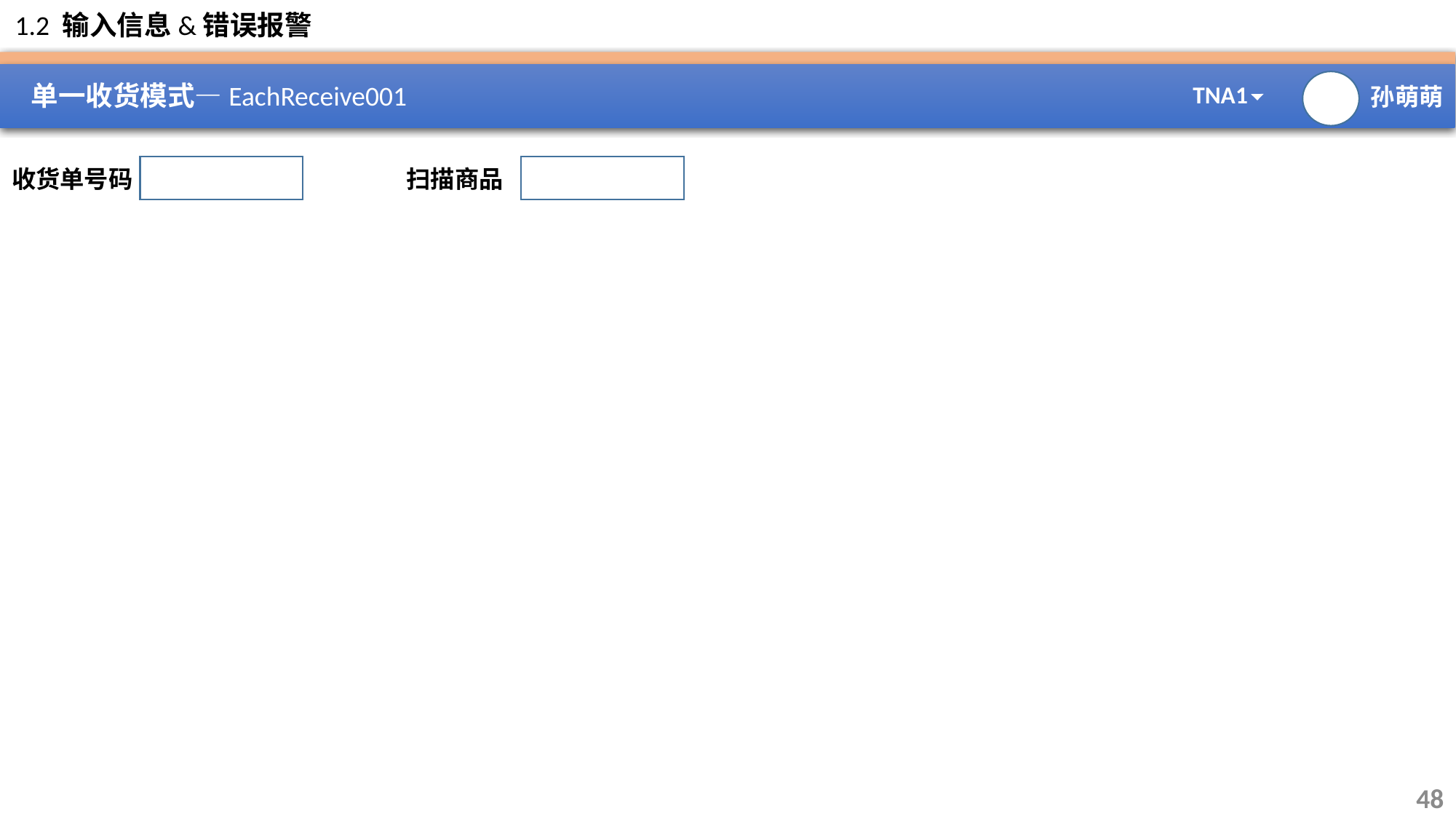

# 1.2 输入信息&错误报警
单一收货模式—EachReceive001

收货单号码
扫描商品
48